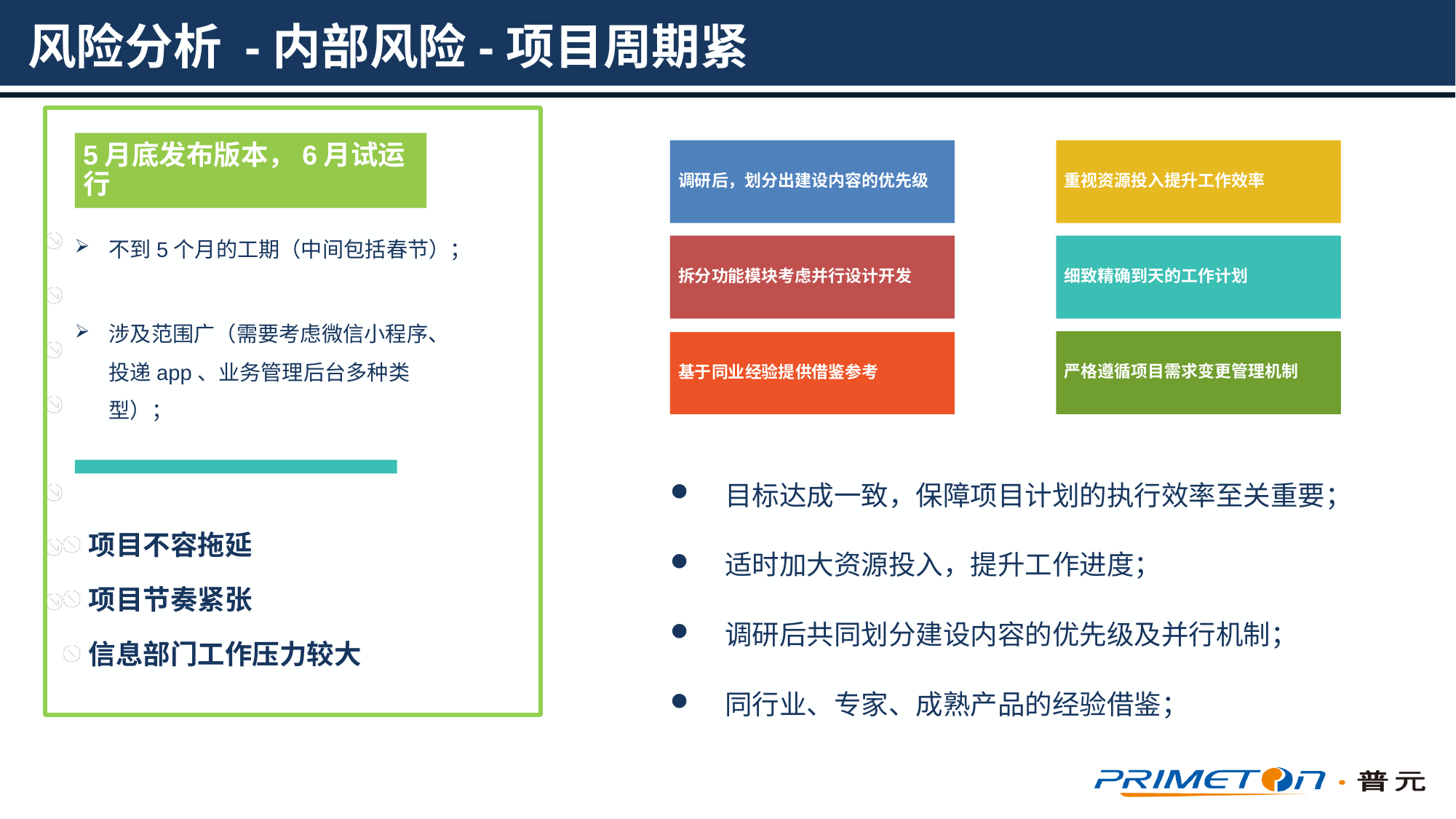

# 风险分析 -内部风险-项目周期紧

5月底发布版本，6月试运行
调研后，划分出建设内容的优先级
重视资源投入提升工作效率
调研后，划分出建设内容的优先级。
重视资源投入提升工作效率
不到9个月的工期
设计范围广（全行风险主题）
数据接口改造时间消耗
业务需求同步展开（分析、补录平台）
不到5个月的工期（中间包括春节）；

涉及范围广（需要考虑微信小程序、投递app、业务管理后台多种类型）；

拆分功能模块考虑并行设计开发
细致精确到天的工作计划
各部门专家时间协调非常重要
细致精确到天的工作计划
严格遵循项目需求变更管理机制
基于他行经验提供借鉴参考
基于同业经验提供借鉴参考
成熟化产品缩短开发时间
项目不容拖延
项目节奏紧张
业务部门工作压力较大

目标达成一致，保障项目计划的执行效率至关重要；

适时加大资源投入，提升工作进度；

调研后共同划分建设内容的优先级及并行机制；

同行业、专家、成熟产品的经验借鉴；
项目不容拖延
项目节奏紧张
信息部门工作压力较大